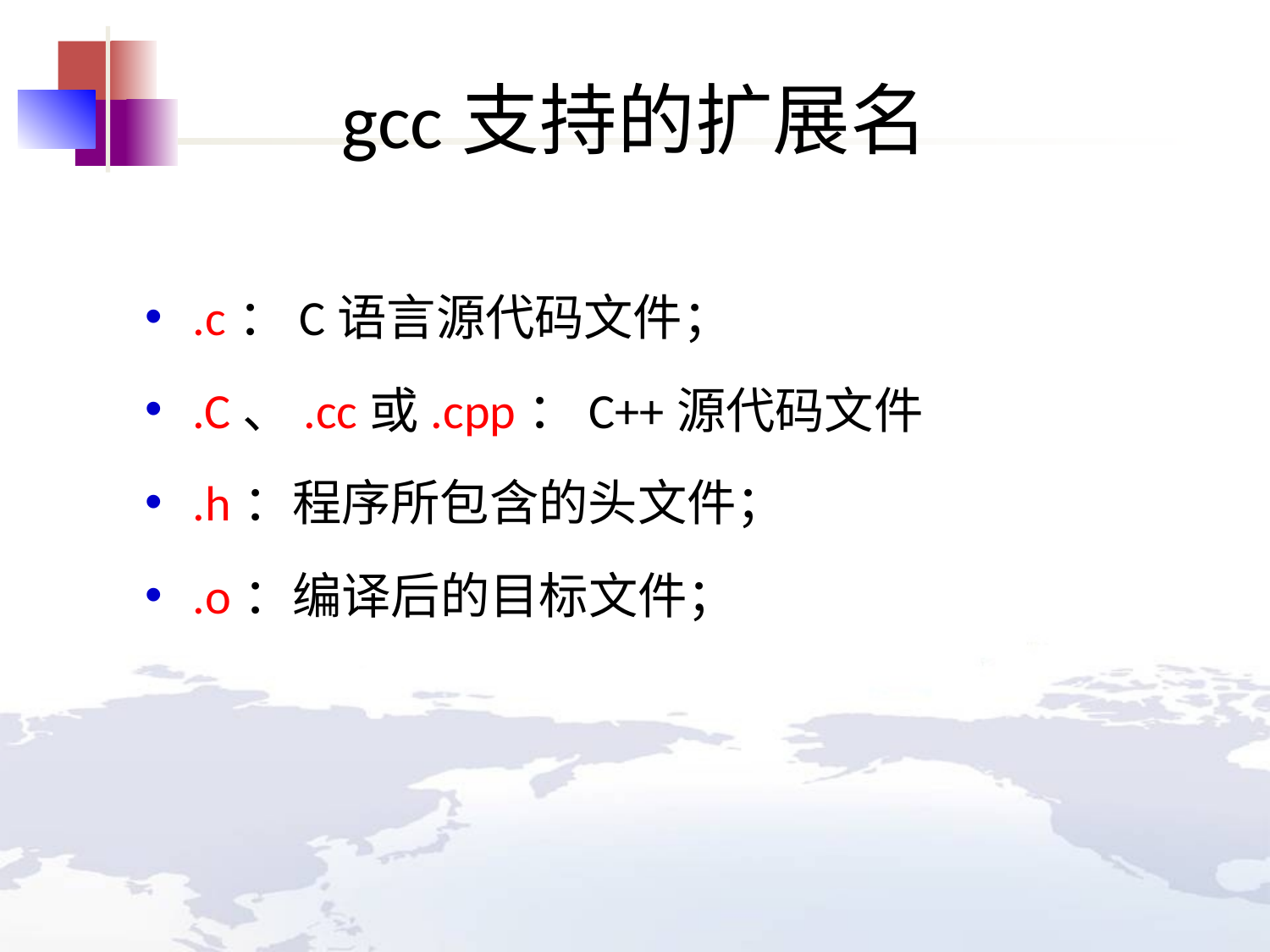

# gcc支持的扩展名
.c：C语言源代码文件；
.C、.cc或.cpp：C++源代码文件
.h：程序所包含的头文件；
.o：编译后的目标文件；